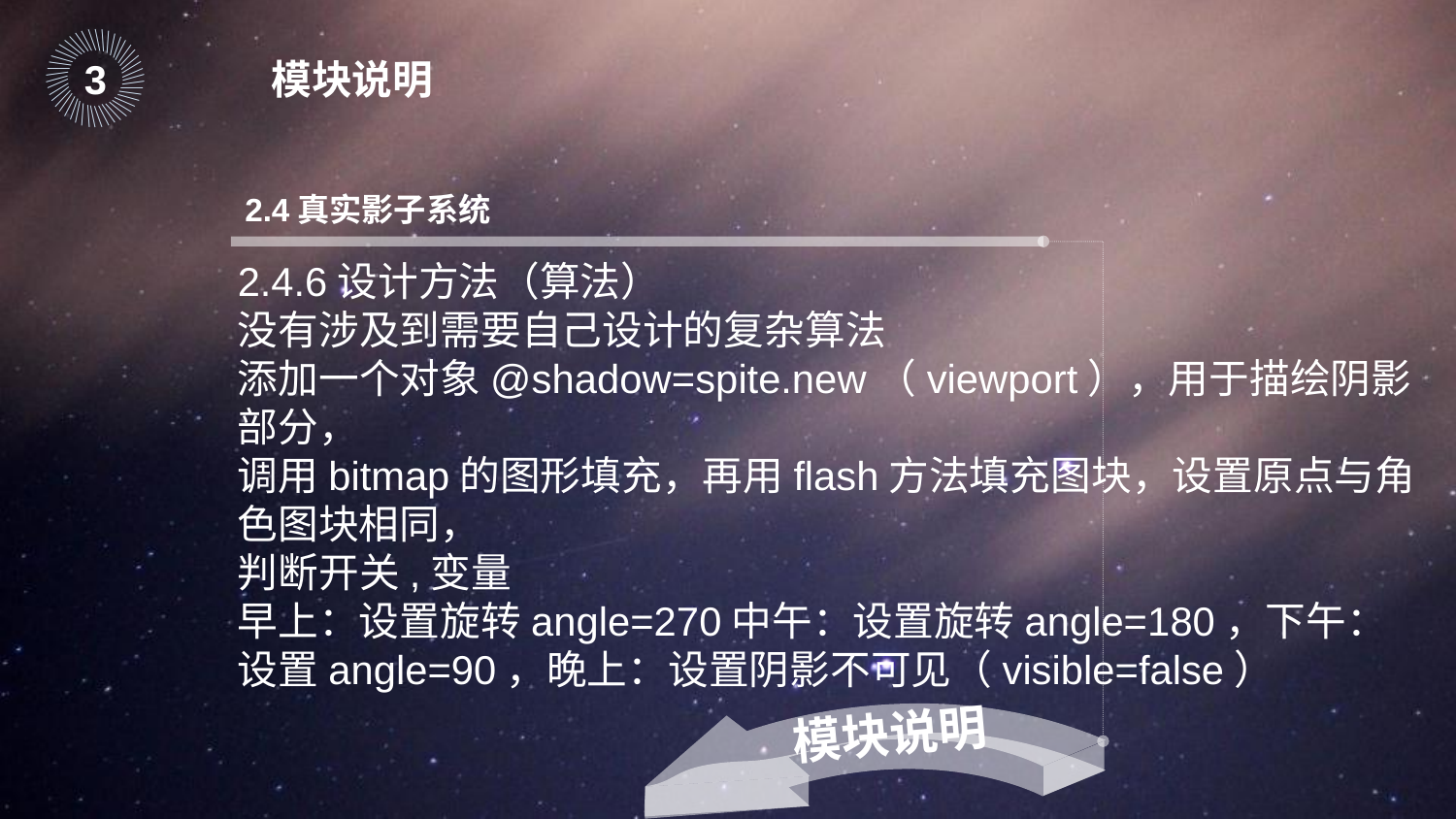

｜
｜
｜
｜
｜
｜
｜
｜
｜
｜
｜
｜
｜
｜
｜
｜
｜
｜
｜
｜
｜
｜
｜
｜
｜
｜
｜
｜
｜
｜
｜
｜
｜
｜
｜
｜
｜
｜
｜
｜
｜
｜
｜
｜
｜
｜
3
模块说明
2.4真实影子系统

2.4.6设计方法（算法）
没有涉及到需要自己设计的复杂算法
添加一个对象@shadow=spite.new（viewport），用于描绘阴影部分，
调用bitmap的图形填充，再用flash方法填充图块，设置原点与角色图块相同，
判断开关,变量
早上：设置旋转angle=270中午：设置旋转angle=180，下午：设置angle=90，晚上：设置阴影不可见（visible=false）

模块说明